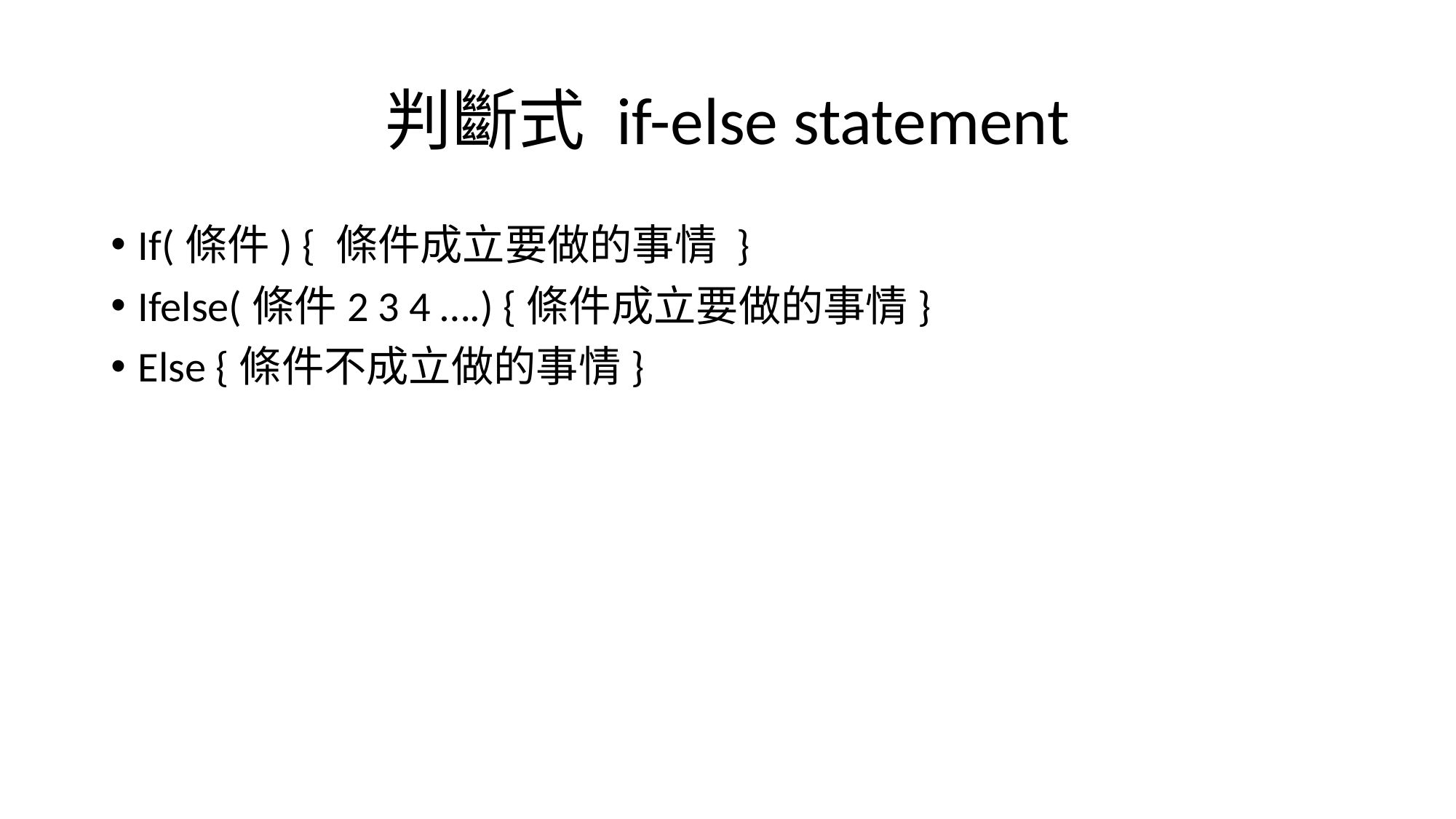

# 判斷式 if-else statement
If(條件) { 條件成立要做的事情 }
Ifelse(條件2 3 4 ….) {條件成立要做的事情}
Else {條件不成立做的事情}